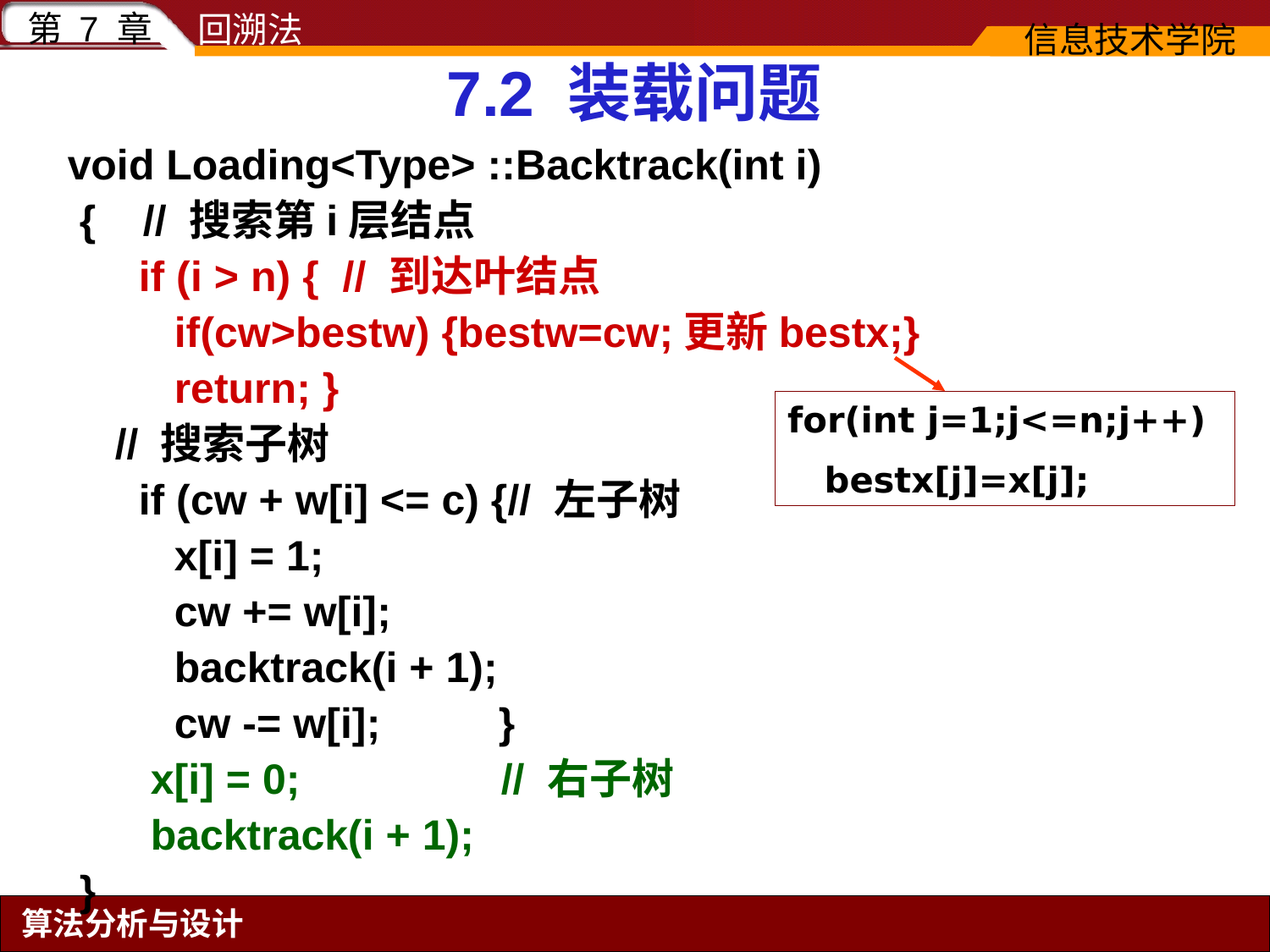

# 7.2 装载问题
void Loading<Type> ::Backtrack(int i)
 {    // 搜索第i层结点
      if (i > n) {  // 到达叶结点
         if(cw>bestw) {bestw=cw;更新bestx;}
         return; }
    // 搜索子树
      if (cw + w[i] <= c) {// 左子树
         x[i] = 1;
         cw += w[i];
         backtrack(i + 1);
         cw -= w[i];          }
       x[i] = 0;                 // 右子树
       backtrack(i + 1);
 }

for(int j=1;j<=n;j++)
   bestx[j]=x[j];